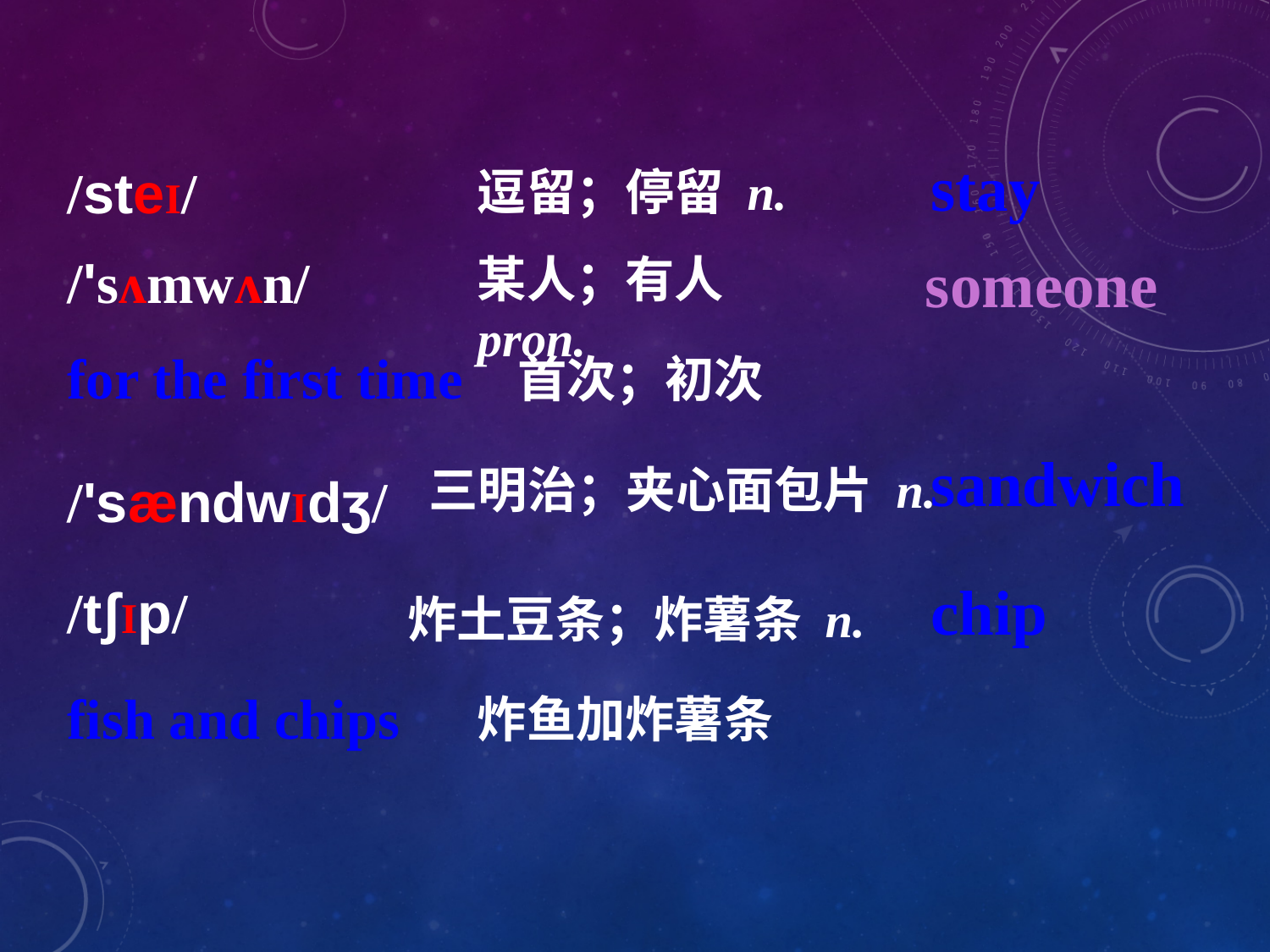

/steI/
/'sʌmwʌn/
for the first time
/'sændwIdʒ/
/tʃIp/
fish and chips
stay
逗留；停留 n.
someone
某人；有人 pron.
首次；初次
sandwich
三明治；夹心面包片 n.
chip
炸土豆条；炸薯条 n.
炸鱼加炸薯条